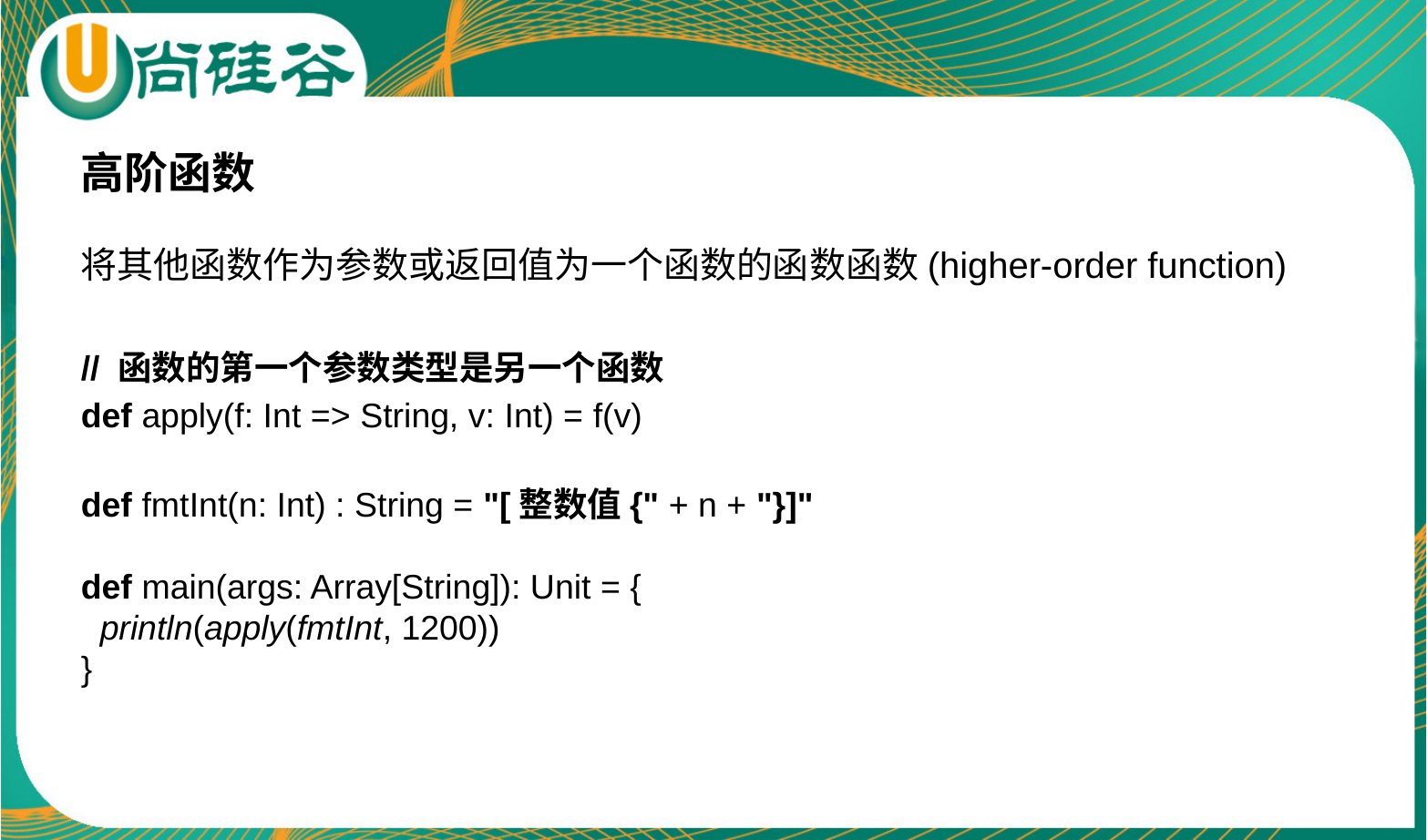

# 高阶函数 将其他函数作为参数或返回值为一个函数的函数函数(higher-order function)
// 函数的第一个参数类型是另一个函数
def apply(f: Int => String, v: Int) = f(v)
def fmtInt(n: Int) : String = "[整数值{" + n + "}]"
def main(args: Array[String]): Unit = {
  println(apply(fmtInt, 1200))
}